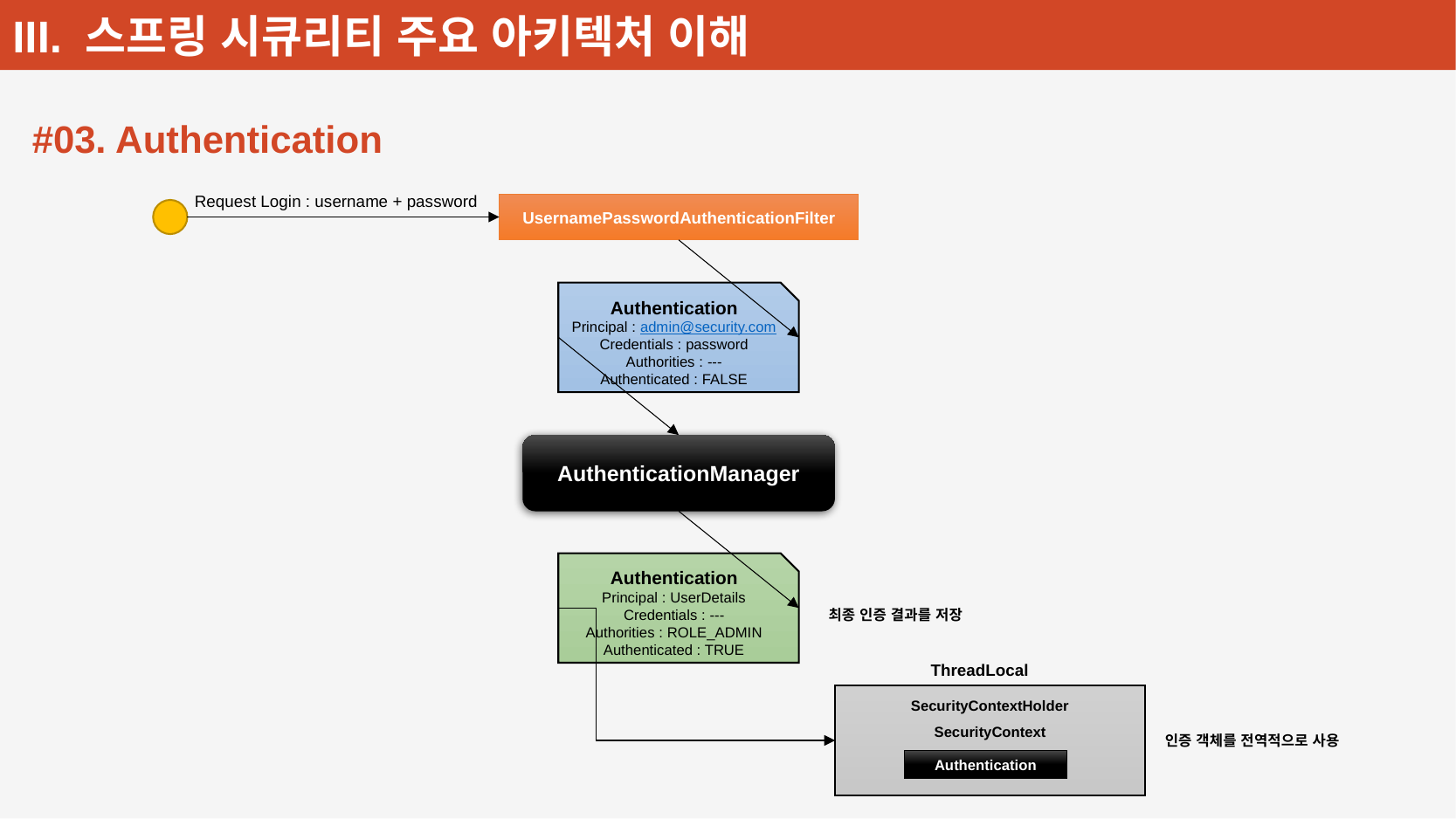

#03. Authentication
Request Login : username + password
UsernamePasswordAuthenticationFilter

Authentication
Principal : admin@security.com
Credentials : password
Authorities : ---
Authenticated : FALSE
AuthenticationManager
Authentication
Principal : UserDetails
Credentials : ---
Authorities : ROLE_ADMIN
Authenticated : TRUE
최종 인증 결과를 저장
ThreadLocal
SecurityContextHolder
SecurityContext

인증 객체를 전역적으로 사용
Authentication